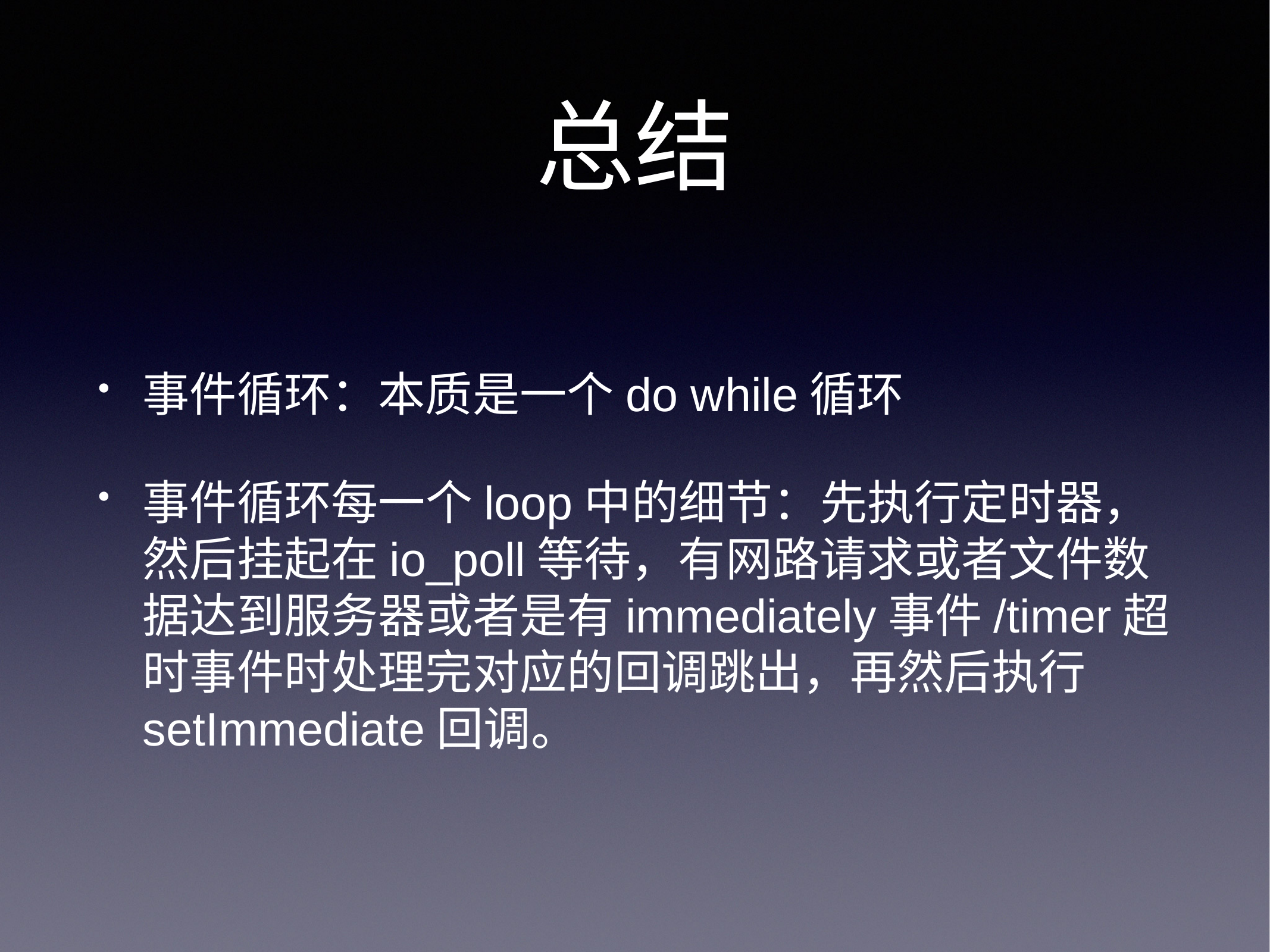

# 总结
事件循环：本质是一个do while循环
事件循环每一个loop中的细节：先执行定时器，然后挂起在io_poll等待，有网路请求或者文件数据达到服务器或者是有immediately事件/timer超时事件时处理完对应的回调跳出，再然后执行setImmediate回调。